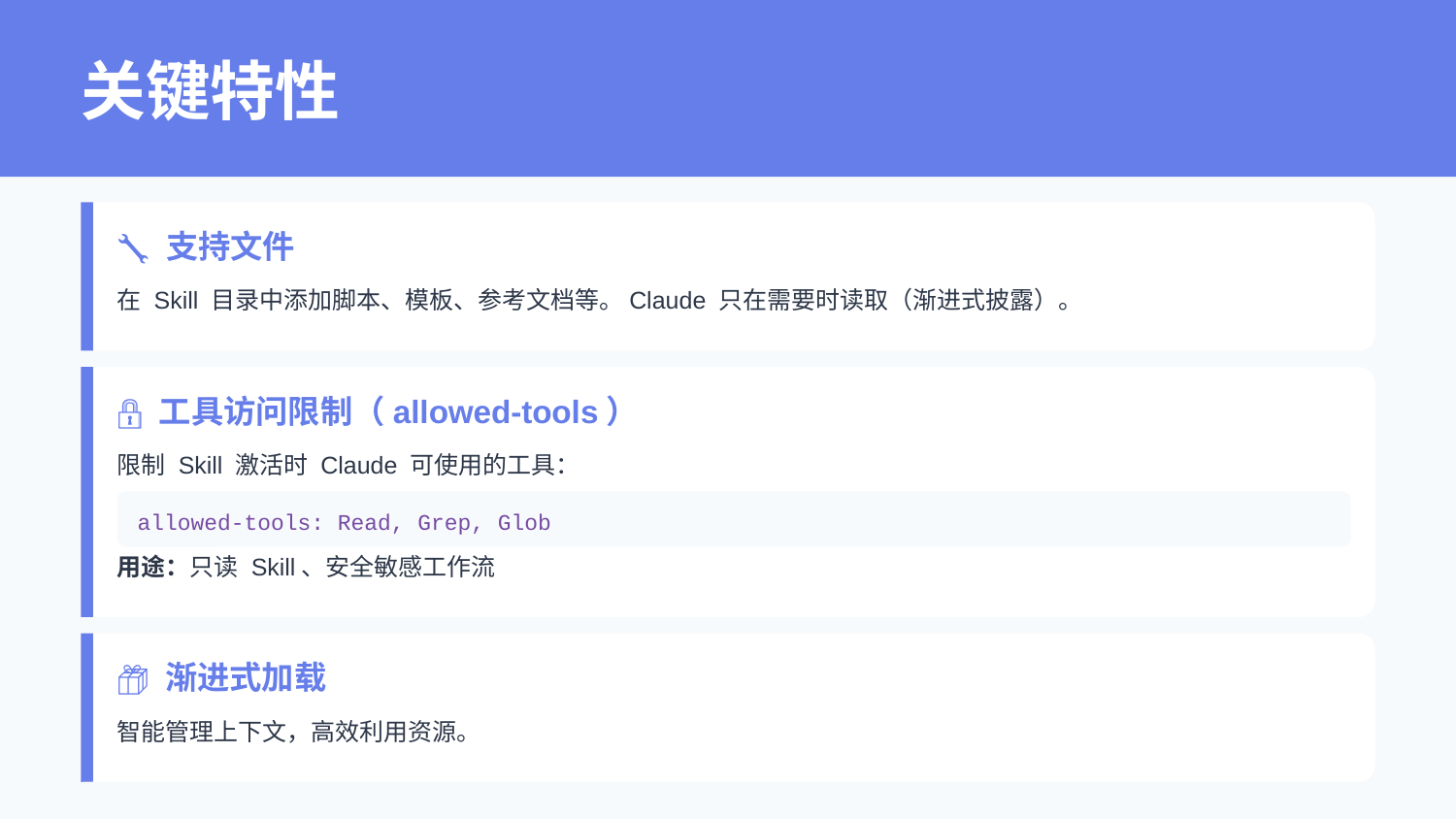

关键特性

🔧 支持文件
在 Skill 目录中添加脚本、模板、参考文档等。Claude 只在需要时读取（渐进式披露）。

🔒 工具访问限制（allowed-tools）
限制 Skill 激活时 Claude 可使用的工具：

allowed-tools: Read, Grep, Glob
用途：只读 Skill、安全敏感工作流

📦 渐进式加载
智能管理上下文，高效利用资源。